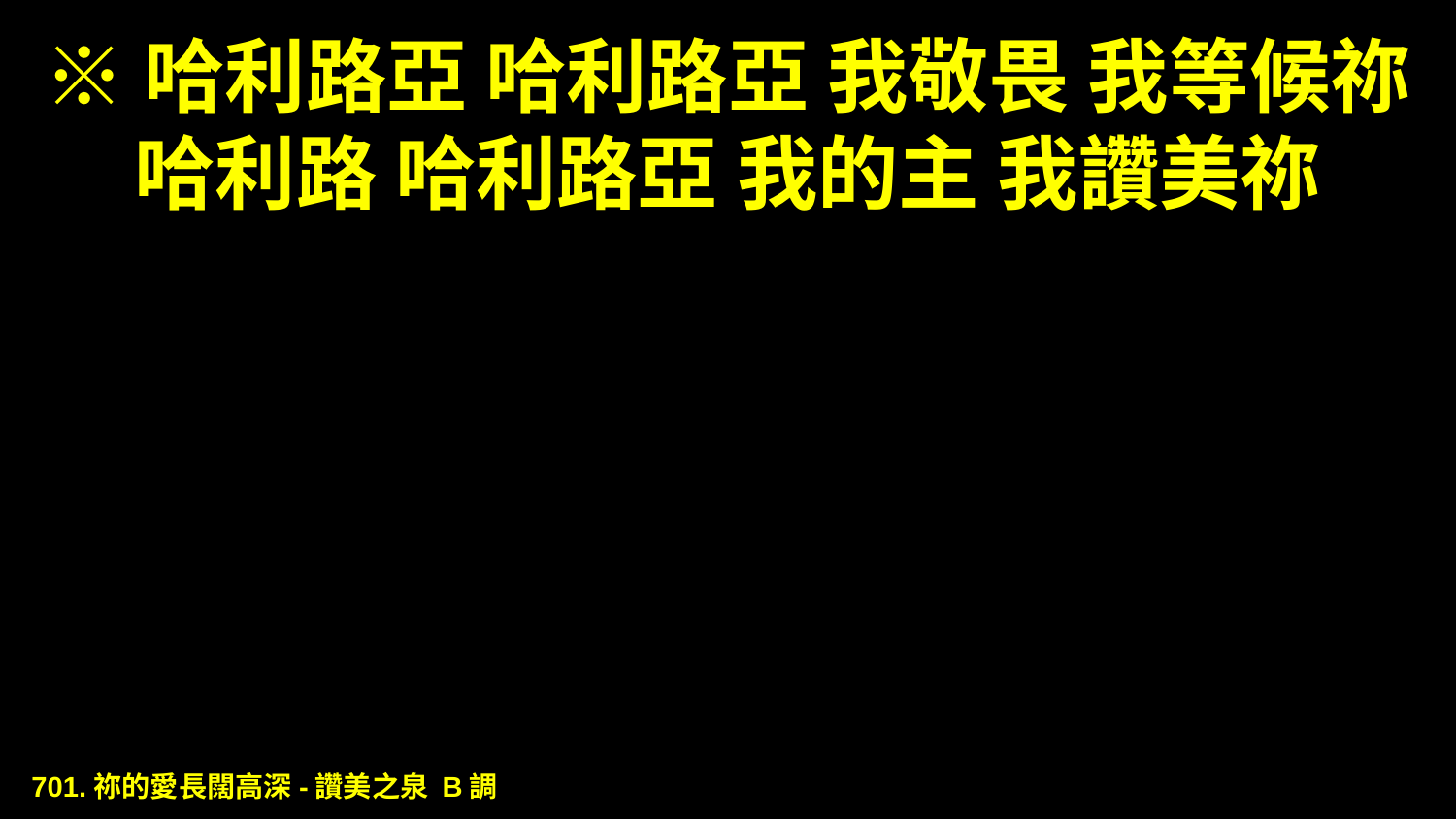

# ※哈利路亞 哈利路亞 我敬畏 我等候祢 哈利路 哈利路亞 我的主 我讚美祢
701.祢的愛長闊高深-讚美之泉 B調